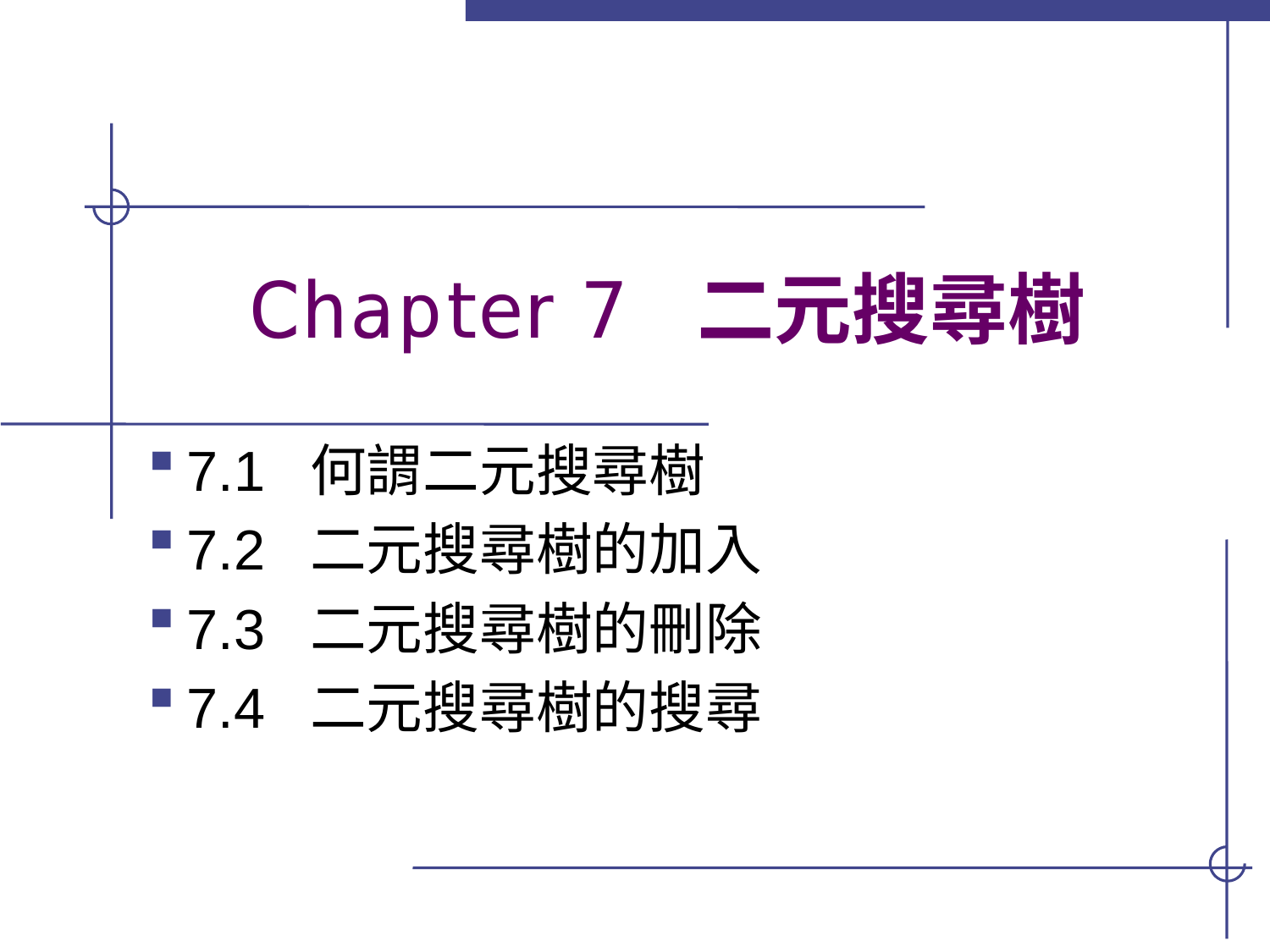

# Chapter 7  二元搜尋樹
7.1  何謂二元搜尋樹
7.2  二元搜尋樹的加入
7.3  二元搜尋樹的刪除
7.4  二元搜尋樹的搜尋